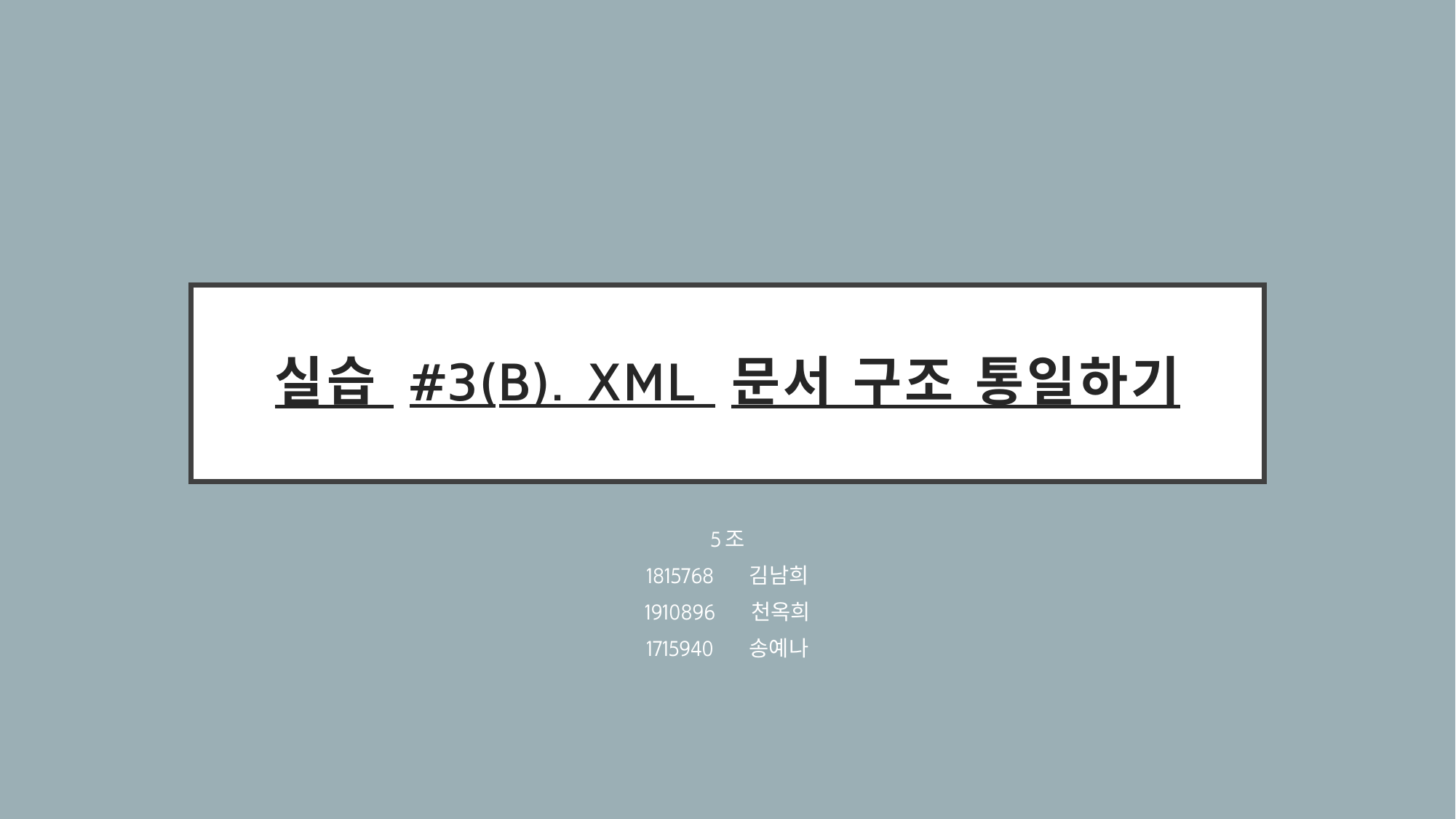

# 실습 #3(b). XML 문서 구조 통일하기
5조
1815768     김남희
1910896     천옥희
1715940     송예나